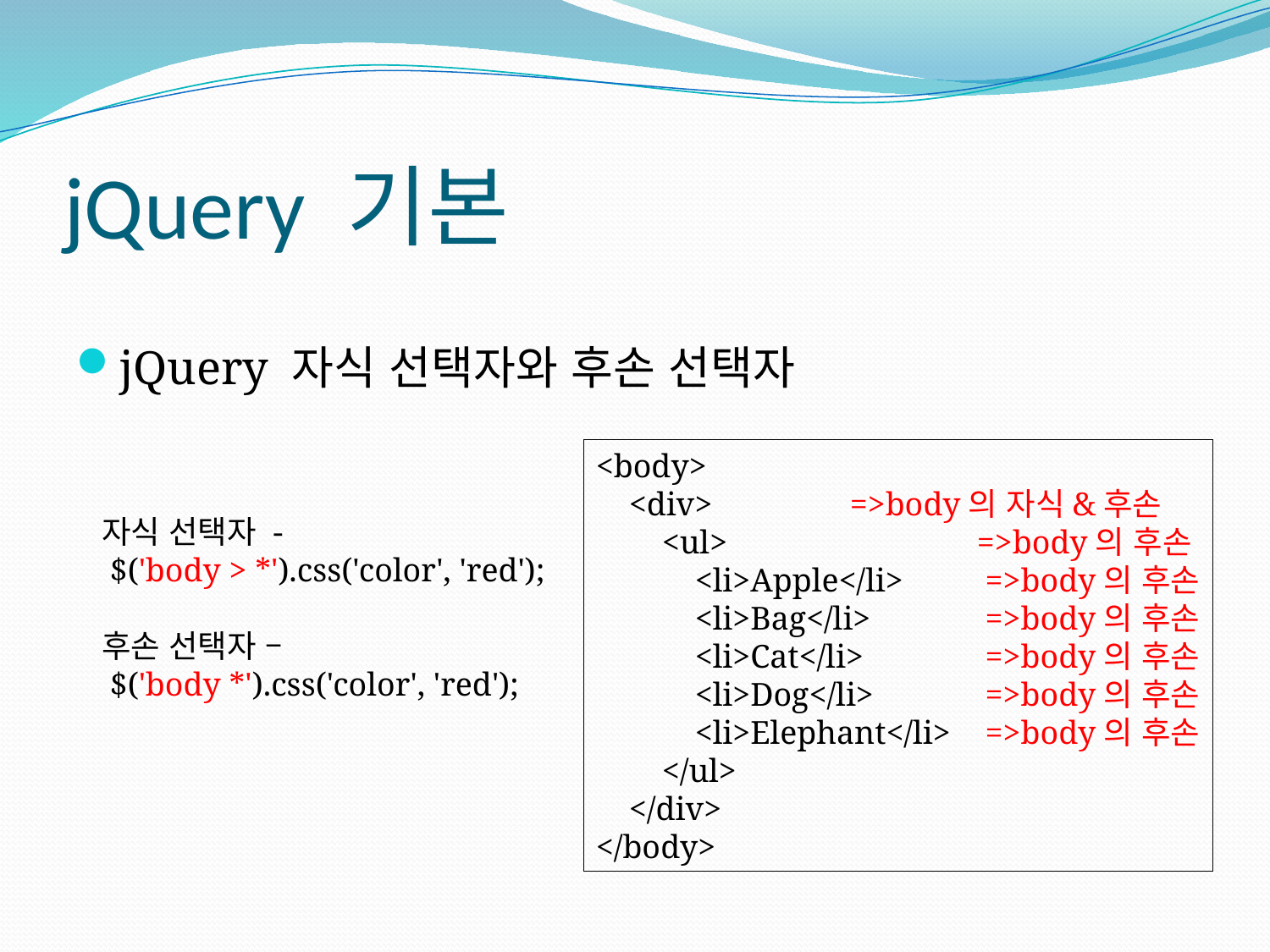

# jQuery 기본

jQuery 자식 선택자와 후손 선택자
<body>
    <div>		=>body의 자식&후손
        <ul>		=>body의 후손
            <li>Apple</li>	 =>body의 후손
            <li>Bag</li>	 =>body의 후손
            <li>Cat</li>	 =>body의 후손
            <li>Dog</li>	 =>body의 후손
            <li>Elephant</li>	 =>body의 후손
        </ul>
    </div>
</body>
자식 선택자 -
 $('body > *').css('color', 'red');

후손 선택자 –
 $('body *').css('color', 'red');